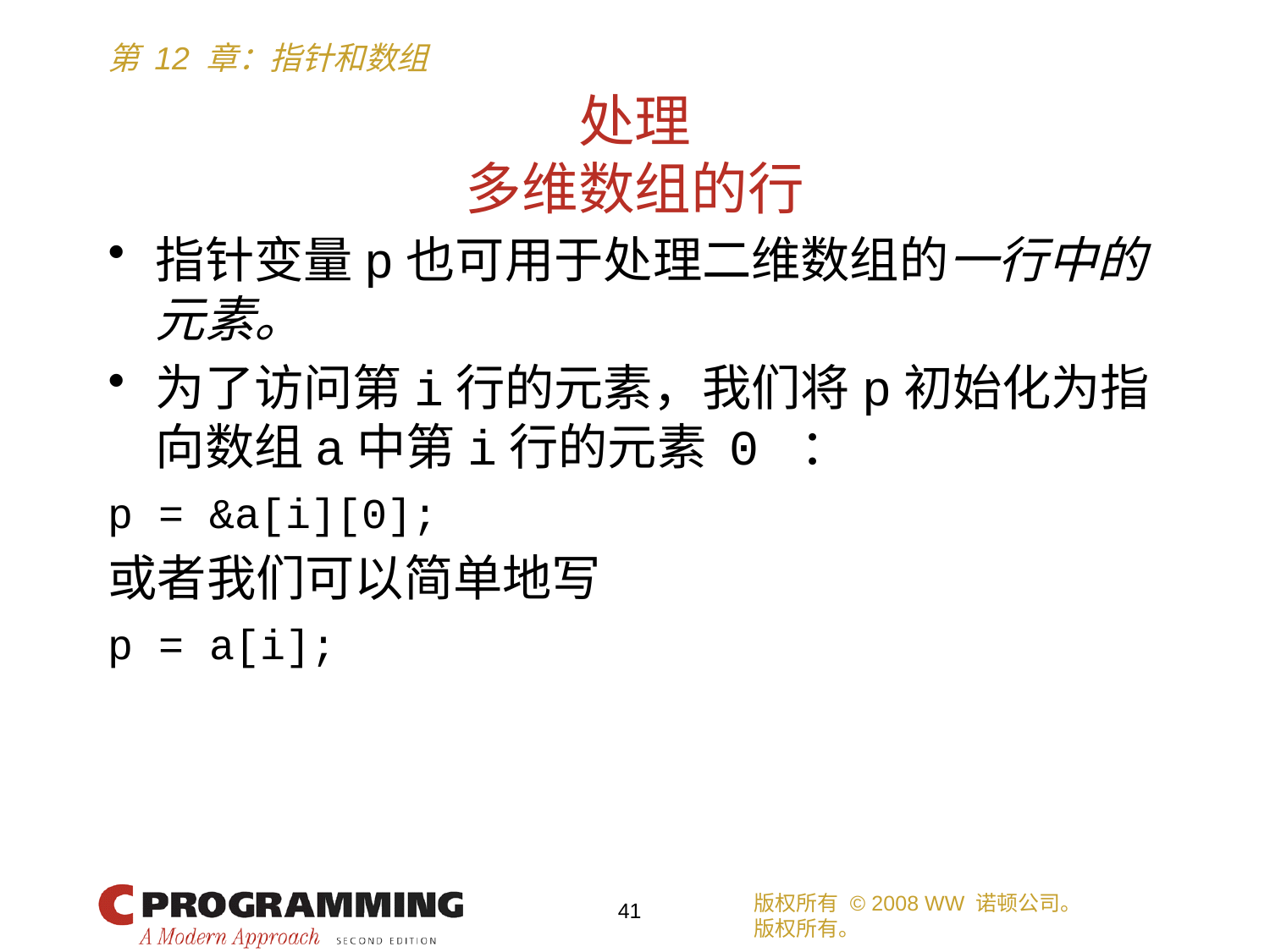

# 处理 多维数组的行
指针变量p也可用于处理二维数组的一行中的元素。
为了访问第i行的元素，我们将p初始化为指向数组a中第i行的元素 0 ：
p = &a[i][0];
或者我们可以简单地写
p = a[i];
版权所有 © 2008 WW 诺顿公司。
版权所有。
41